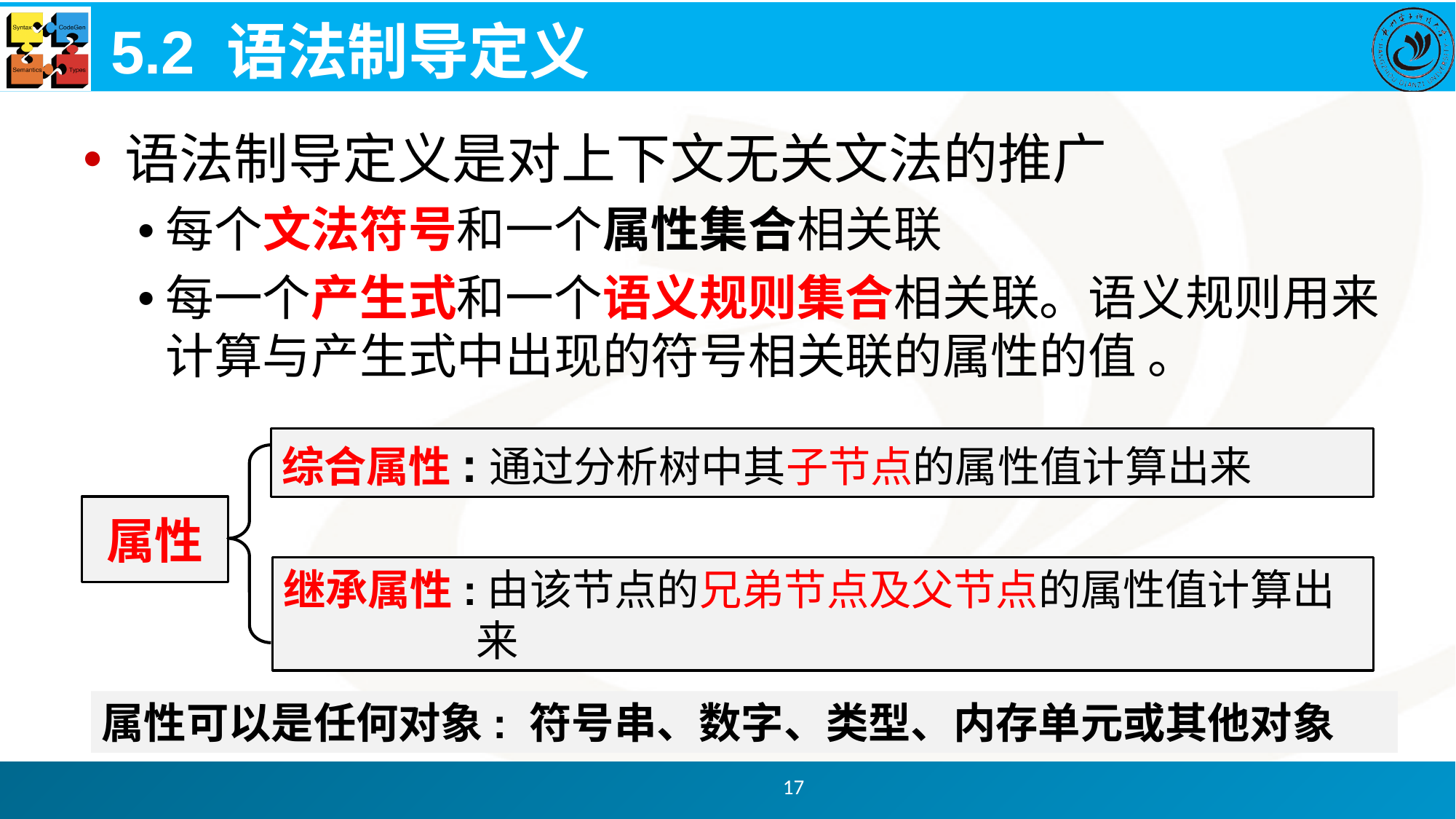

# 5.2 语法制导定义
语法制导定义是对上下文无关文法的推广
每个文法符号和一个属性集合相关联
每一个产生式和一个语义规则集合相关联。语义规则用来计算与产生式中出现的符号相关联的属性的值 。
综合属性:通过分析树中其子节点的属性值计算出来

属性
继承属性:由该节点的兄弟节点及父节点的属性值计算出来
继承属性:由该节点的兄弟节点及父节点的属性值计算出来
属性可以是任何对象: 符号串、数字、类型、内存单元或其他对象
17